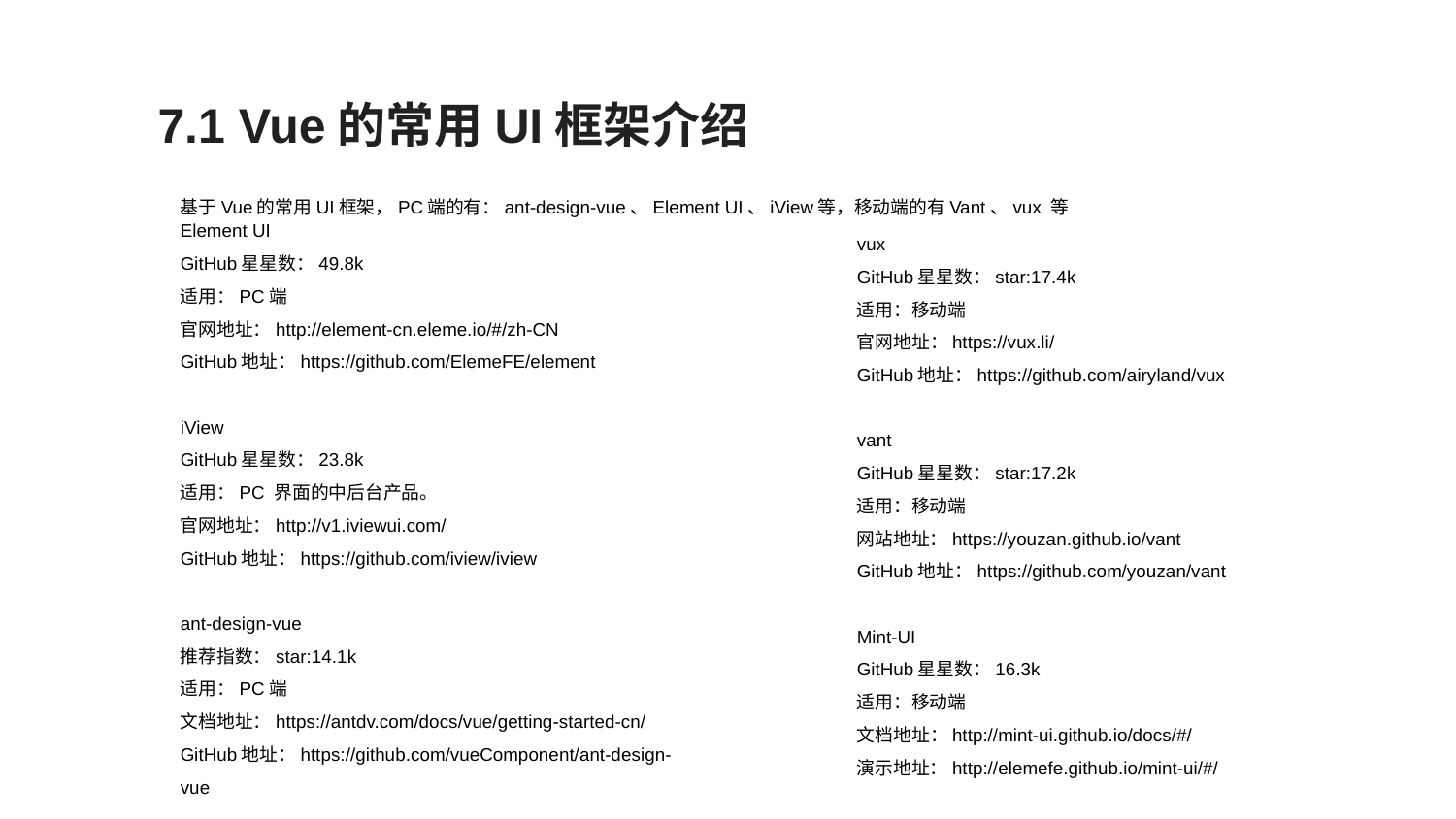

7.1 Vue的常用UI框架介绍
基于Vue的常用UI框架，PC端的有：ant-design-vue、Element UI、iView等，移动端的有Vant、vux 等
Element UI
GitHub星星数：49.8k
适用：PC端
官网地址：http://element-cn.eleme.io/#/zh-CN
GitHub地址：https://github.com/ElemeFE/element

iView
GitHub星星数：23.8k
适用：PC 界面的中后台产品。
官网地址：http://v1.iviewui.com/
GitHub地址：https://github.com/iview/iview

ant-design-vue
推荐指数：star:14.1k
适用：PC端
文档地址：https://antdv.com/docs/vue/getting-started-cn/
GitHub地址：https://github.com/vueComponent/ant-design-vue
vux
GitHub星星数：star:17.4k
适用：移动端
官网地址：https://vux.li/
GitHub地址：https://github.com/airyland/vux

vant
GitHub星星数：star:17.2k
适用：移动端
网站地址：https://youzan.github.io/vant
GitHub地址：https://github.com/youzan/vant

Mint-UI
GitHub星星数：16.3k
适用：移动端
文档地址：http://mint-ui.github.io/docs/#/
演示地址：http://elemefe.github.io/mint-ui/#/